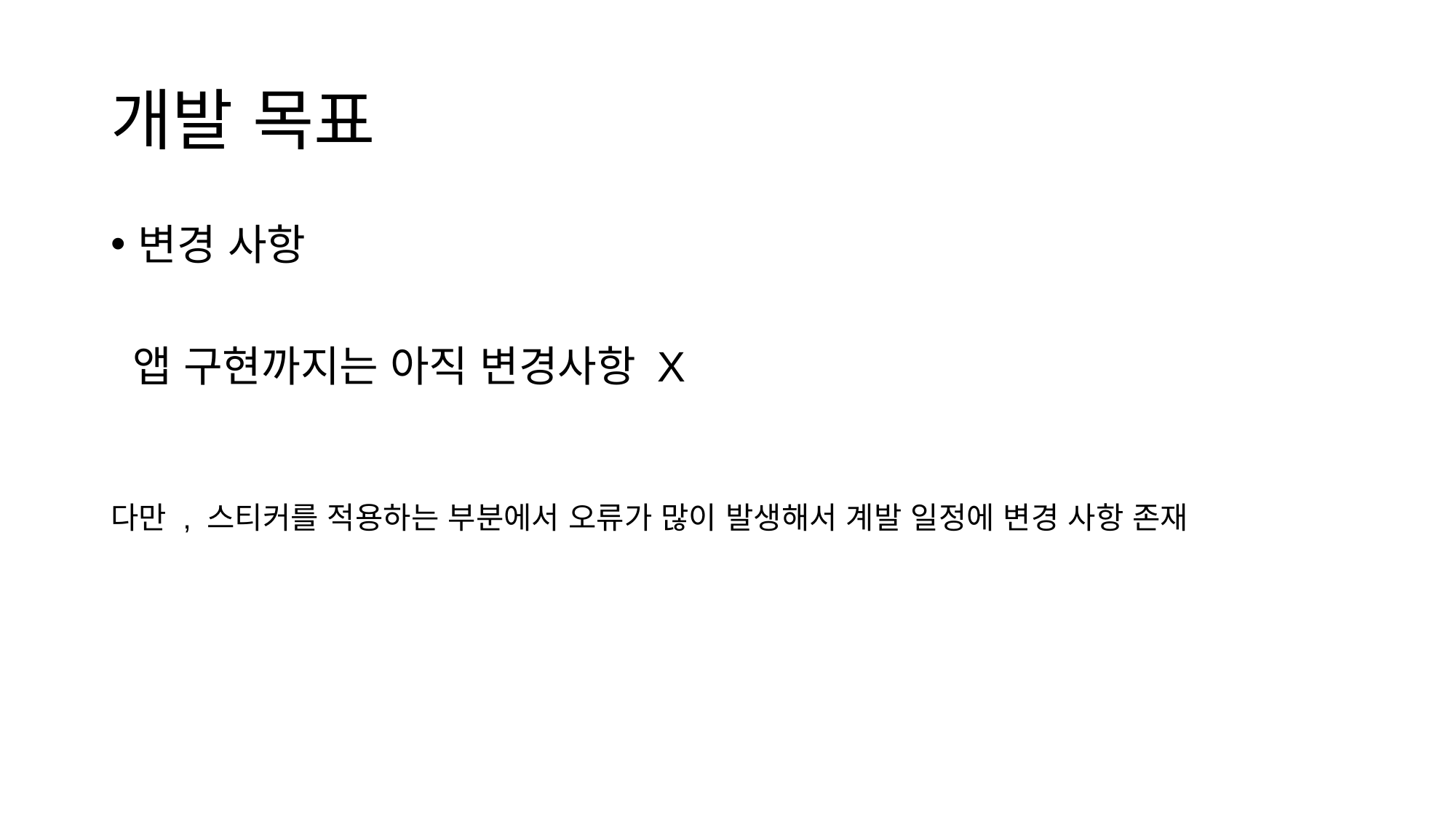

# 개발 목표
변경 사항

 앱 구현까지는 아직 변경사항 X

다만 , 스티커를 적용하는 부분에서 오류가 많이 발생해서 계발 일정에 변경 사항 존재